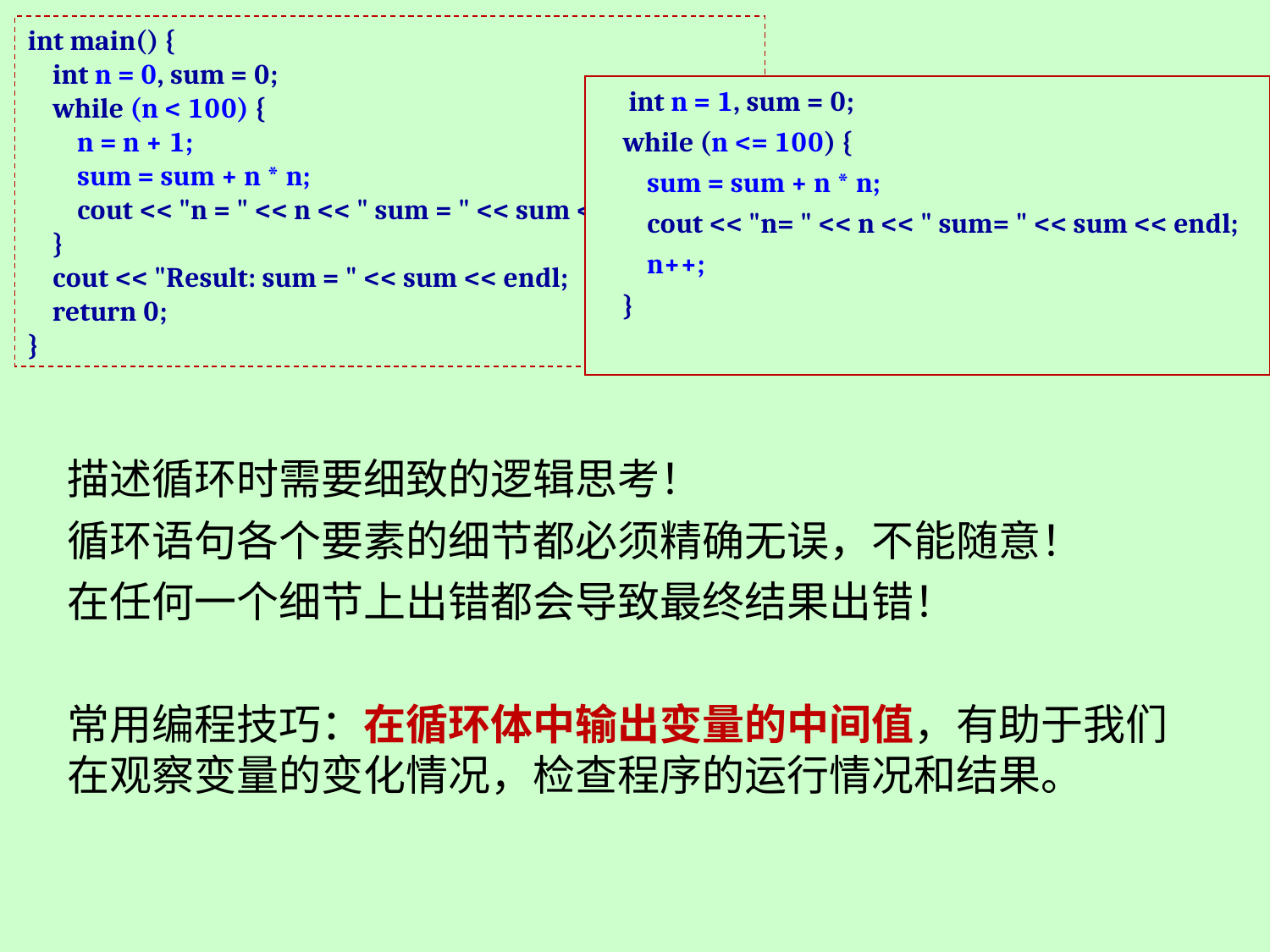

int main() {
    int n = 0, sum = 0;
    while (n < 100) {
        n = n + 1;
        sum = sum + n * n;
        cout << "n = " << n << " sum = " << sum << endl;
    }
    cout << "Result: sum = " << sum << endl;
    return 0;
}
     int n = 1, sum = 0;
    while (n <= 100) {
        sum = sum + n * n;
        cout << "n= " << n << " sum= " << sum << endl;
        n++;
    }

描述循环时需要细致的逻辑思考！
循环语句各个要素的细节都必须精确无误，不能随意！
在任何一个细节上出错都会导致最终结果出错！

常用编程技巧：在循环体中输出变量的中间值，有助于我们在观察变量的变化情况，检查程序的运行情况和结果。

50